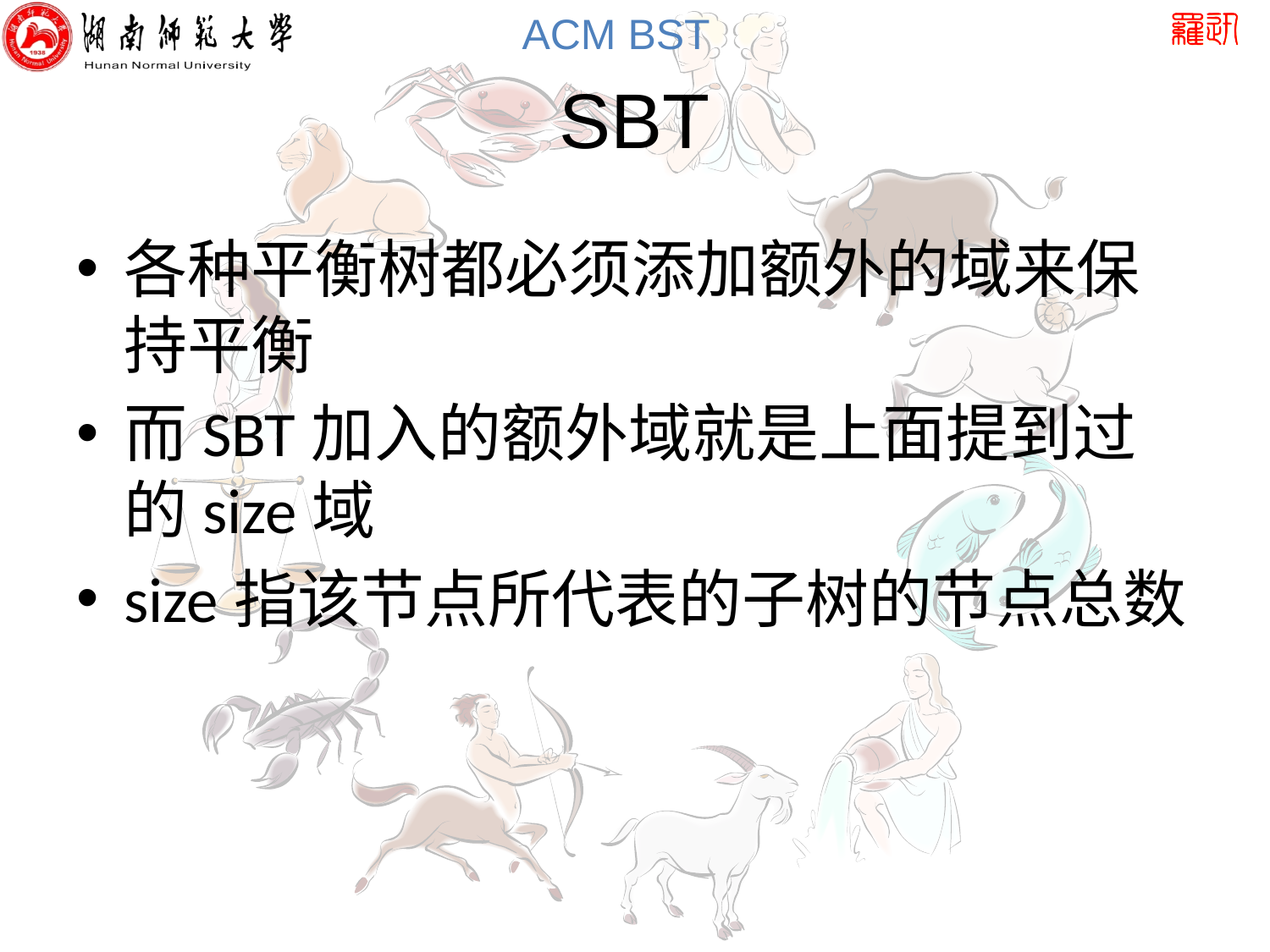

# SBT
各种平衡树都必须添加额外的域来保持平衡
而SBT加入的额外域就是上面提到过的size域
size指该节点所代表的子树的节点总数